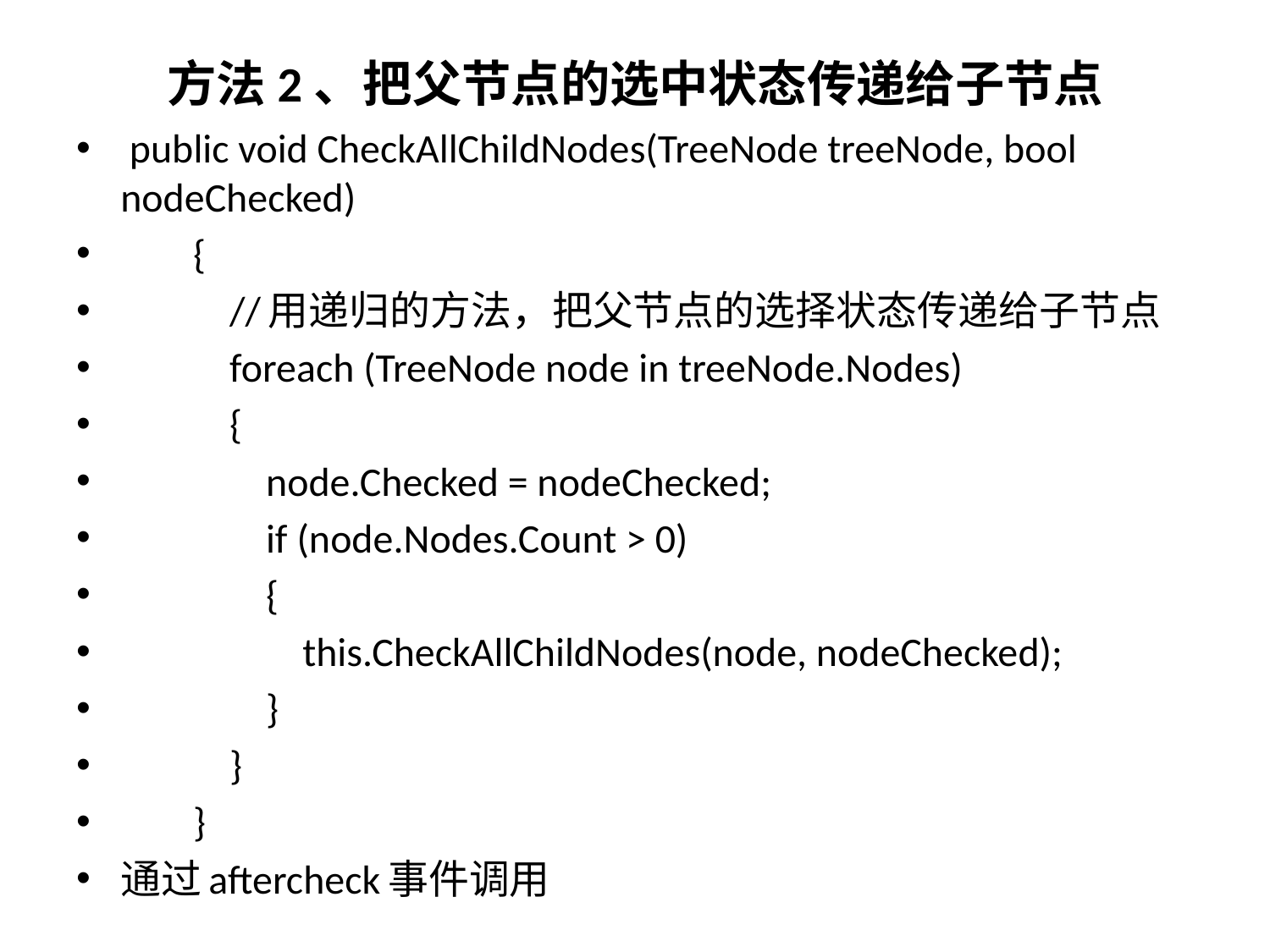

# 方法2、把父节点的选中状态传递给子节点
 public void CheckAllChildNodes(TreeNode treeNode, bool nodeChecked)
        {
            //用递归的方法，把父节点的选择状态传递给子节点
            foreach (TreeNode node in treeNode.Nodes)
            {
                node.Checked = nodeChecked;
                if (node.Nodes.Count > 0)
                {
                    this.CheckAllChildNodes(node, nodeChecked);
                }
            }
        }
通过aftercheck事件调用